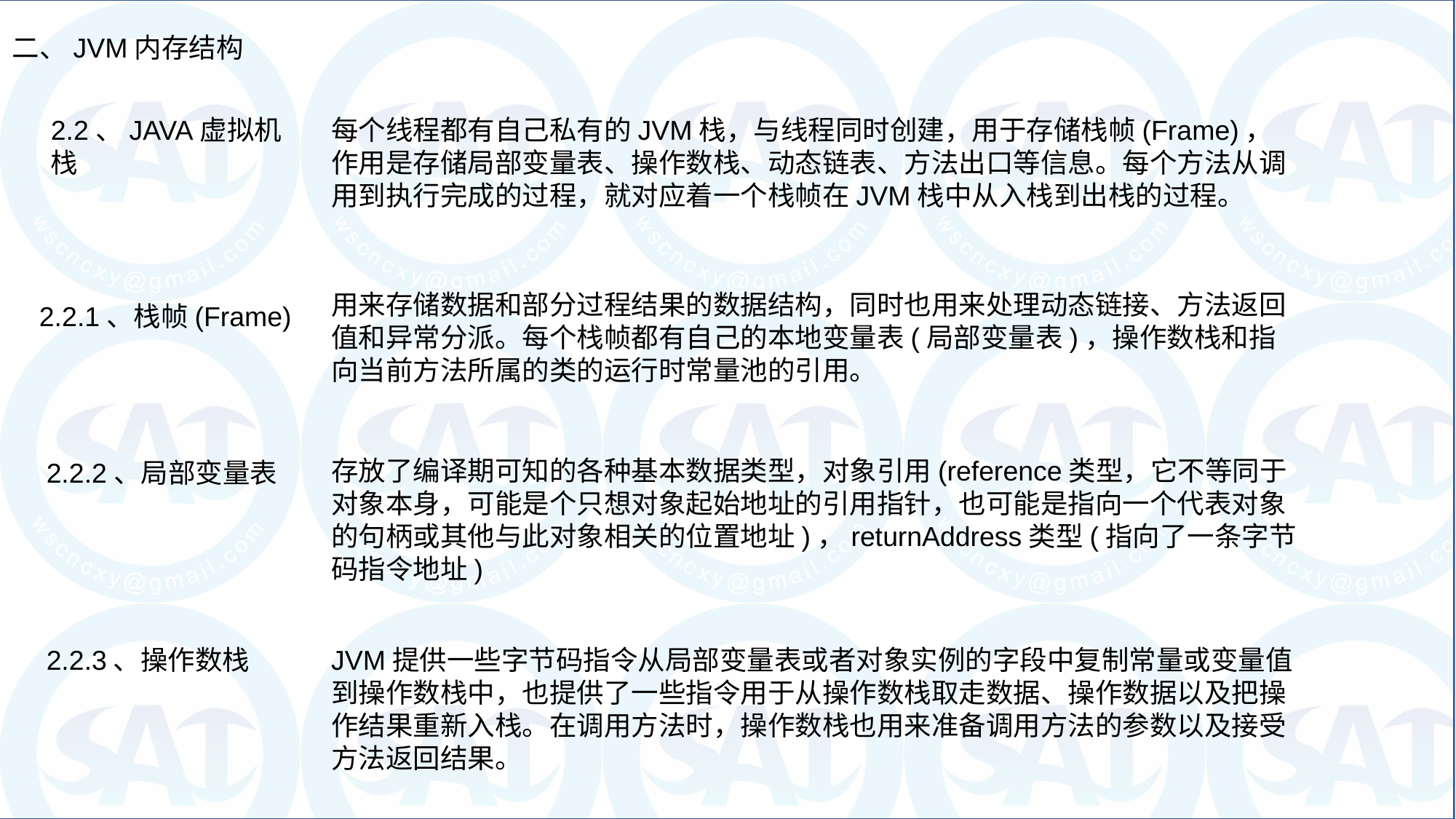

二、JVM内存结构
2.2、JAVA虚拟机栈
每个线程都有自己私有的JVM栈，与线程同时创建，用于存储栈帧(Frame)，作用是存储局部变量表、操作数栈、动态链表、方法出口等信息。每个方法从调用到执行完成的过程，就对应着一个栈帧在JVM栈中从入栈到出栈的过程。
用来存储数据和部分过程结果的数据结构，同时也用来处理动态链接、方法返回值和异常分派。每个栈帧都有自己的本地变量表(局部变量表)，操作数栈和指向当前方法所属的类的运行时常量池的引用。
2.2.1、栈帧(Frame)
存放了编译期可知的各种基本数据类型，对象引用(reference类型，它不等同于对象本身，可能是个只想对象起始地址的引用指针，也可能是指向一个代表对象的句柄或其他与此对象相关的位置地址)，returnAddress类型(指向了一条字节码指令地址)
2.2.2、局部变量表
2.2.3、操作数栈
JVM提供一些字节码指令从局部变量表或者对象实例的字段中复制常量或变量值到操作数栈中，也提供了一些指令用于从操作数栈取走数据、操作数据以及把操作结果重新入栈。在调用方法时，操作数栈也用来准备调用方法的参数以及接受方法返回结果。